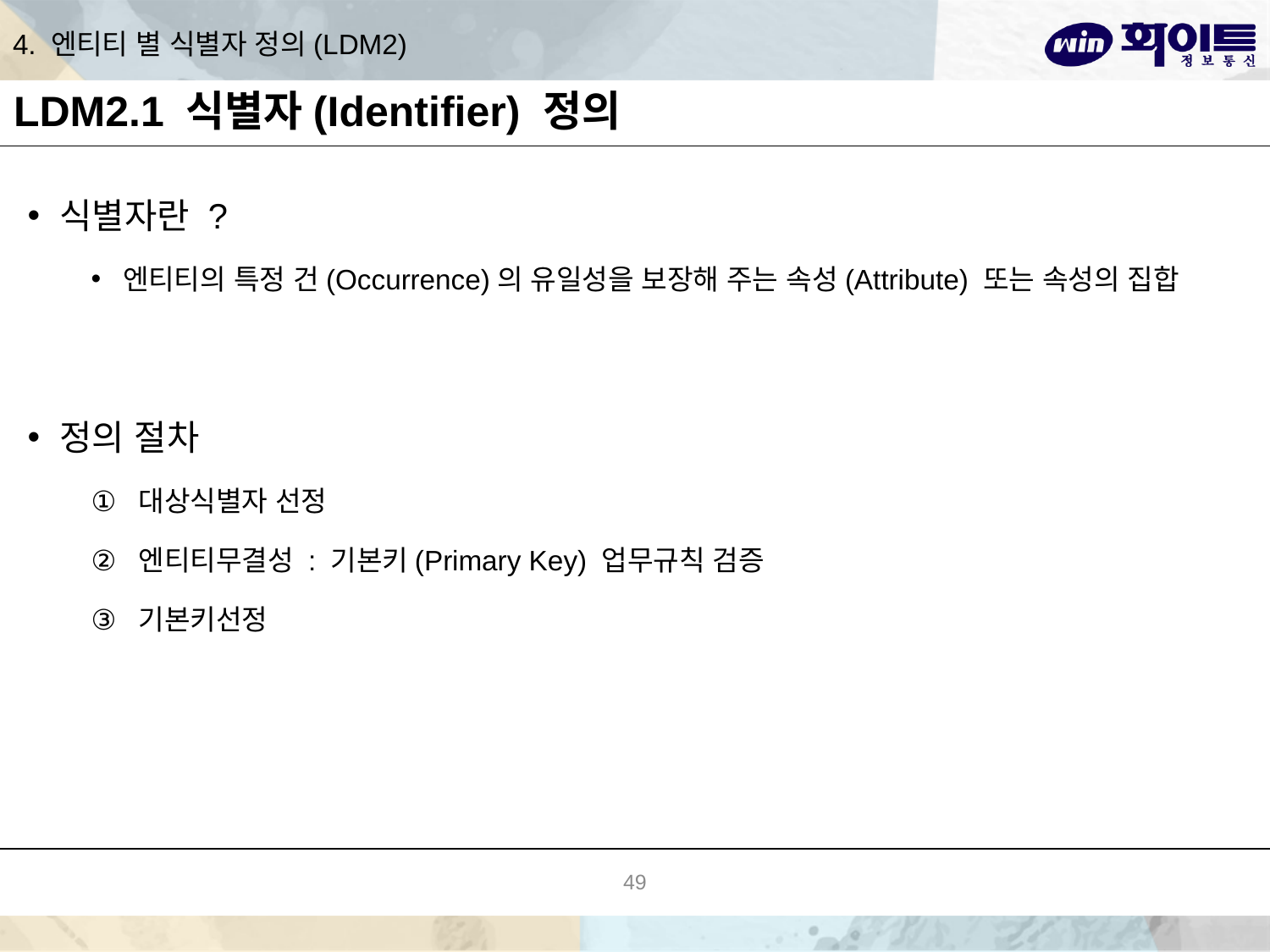

# 4. 엔티티 별 식별자 정의(LDM2)
LDM2.1 식별자(Identifier) 정의
식별자란 ?
엔티티의 특정 건(Occurrence)의 유일성을 보장해 주는 속성(Attribute) 또는 속성의 집합

정의 절차
대상식별자 선정
엔티티무결성 : 기본키(Primary Key) 업무규칙 검증
기본키선정
49